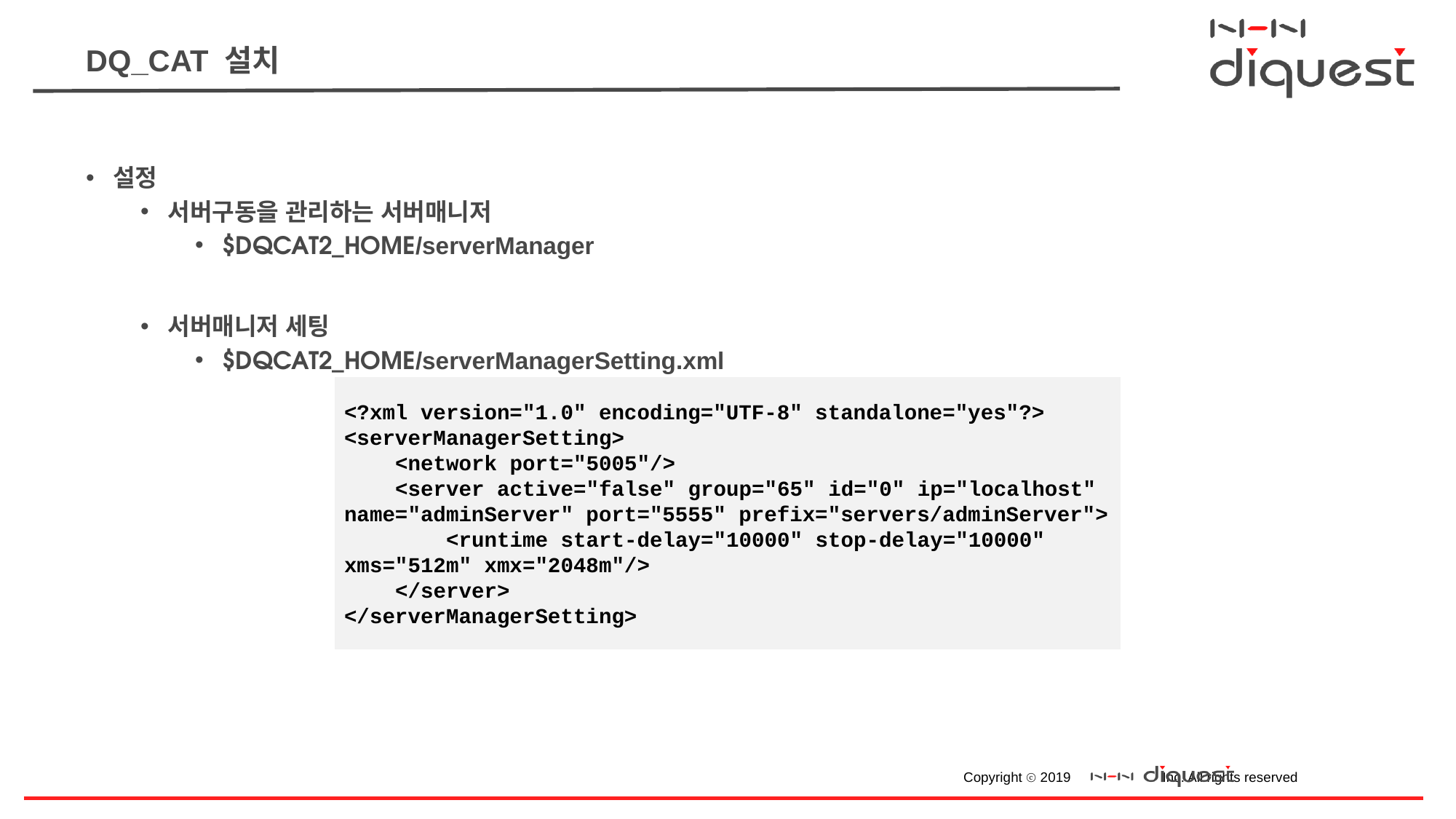

# DQ_CAT 설치
설정
서버구동을 관리하는 서버매니저
$DQCAT2_HOME/serverManager

서버매니저 세팅
$DQCAT2_HOME/serverManagerSetting.xml
<?xml version="1.0" encoding="UTF-8" standalone="yes"?>
<serverManagerSetting>
    <network port="5005"/>
    <server active="false" group="65" id="0" ip="localhost" name="adminServer" port="5555" prefix="servers/adminServer">
        <runtime start-delay="10000" stop-delay="10000" xms="512m" xmx="2048m"/>
    </server>
</serverManagerSetting>